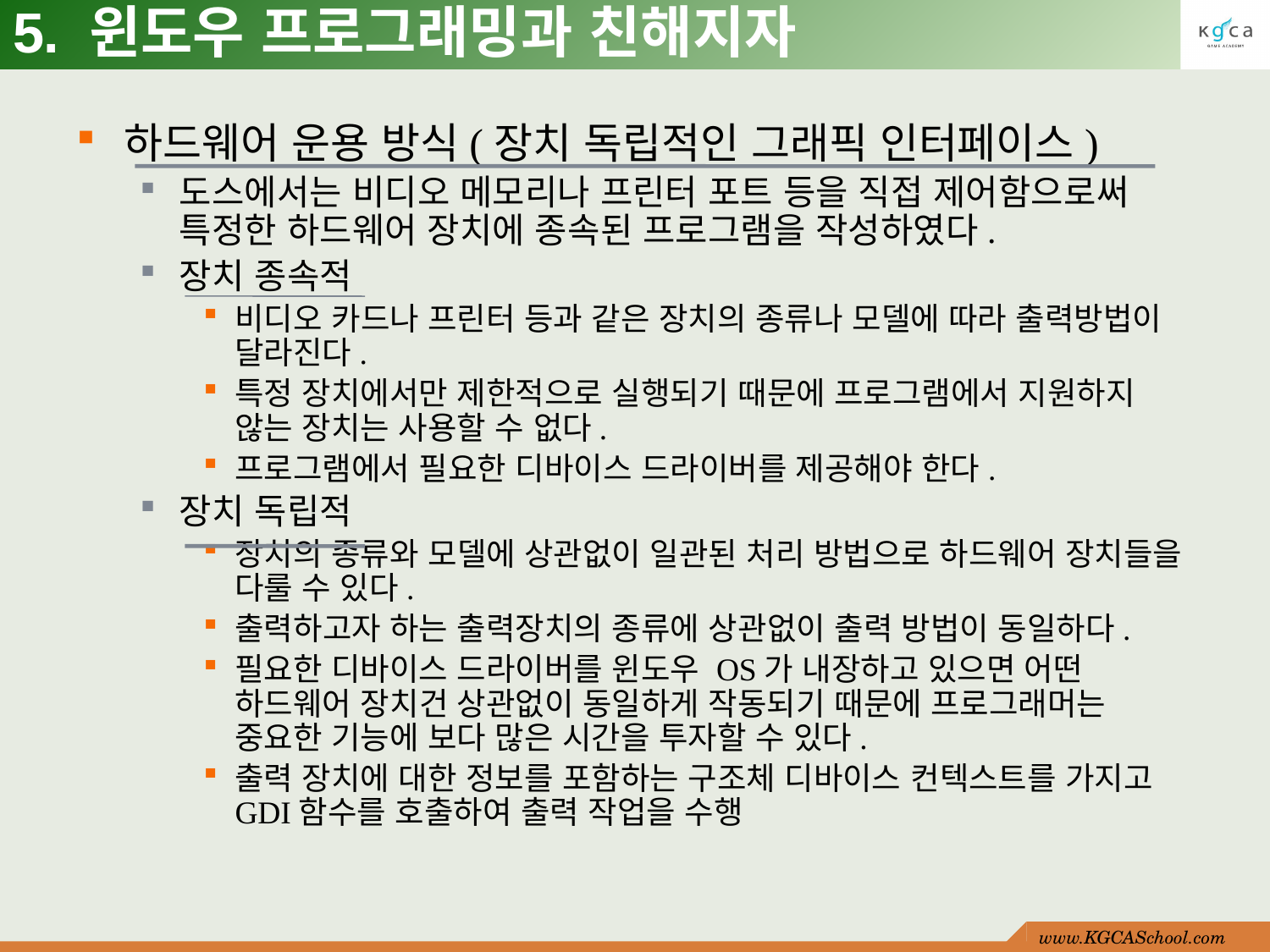

# 5. 윈도우 프로그래밍과 친해지자
하드웨어 운용 방식(장치 독립적인 그래픽 인터페이스)
도스에서는 비디오 메모리나 프린터 포트 등을 직접 제어함으로써 특정한 하드웨어 장치에 종속된 프로그램을 작성하였다.
장치 종속적
비디오 카드나 프린터 등과 같은 장치의 종류나 모델에 따라 출력방법이 달라진다.
특정 장치에서만 제한적으로 실행되기 때문에 프로그램에서 지원하지 않는 장치는 사용할 수 없다.
프로그램에서 필요한 디바이스 드라이버를 제공해야 한다.
장치 독립적
장치의 종류와 모델에 상관없이 일관된 처리 방법으로 하드웨어 장치들을 다룰 수 있다.
출력하고자 하는 출력장치의 종류에 상관없이 출력 방법이 동일하다.
필요한 디바이스 드라이버를 윈도우 OS가 내장하고 있으면 어떤 하드웨어 장치건 상관없이 동일하게 작동되기 때문에 프로그래머는 중요한 기능에 보다 많은 시간을 투자할 수 있다.
출력 장치에 대한 정보를 포함하는 구조체 디바이스 컨텍스트를 가지고 GDI함수를 호출하여 출력 작업을 수행